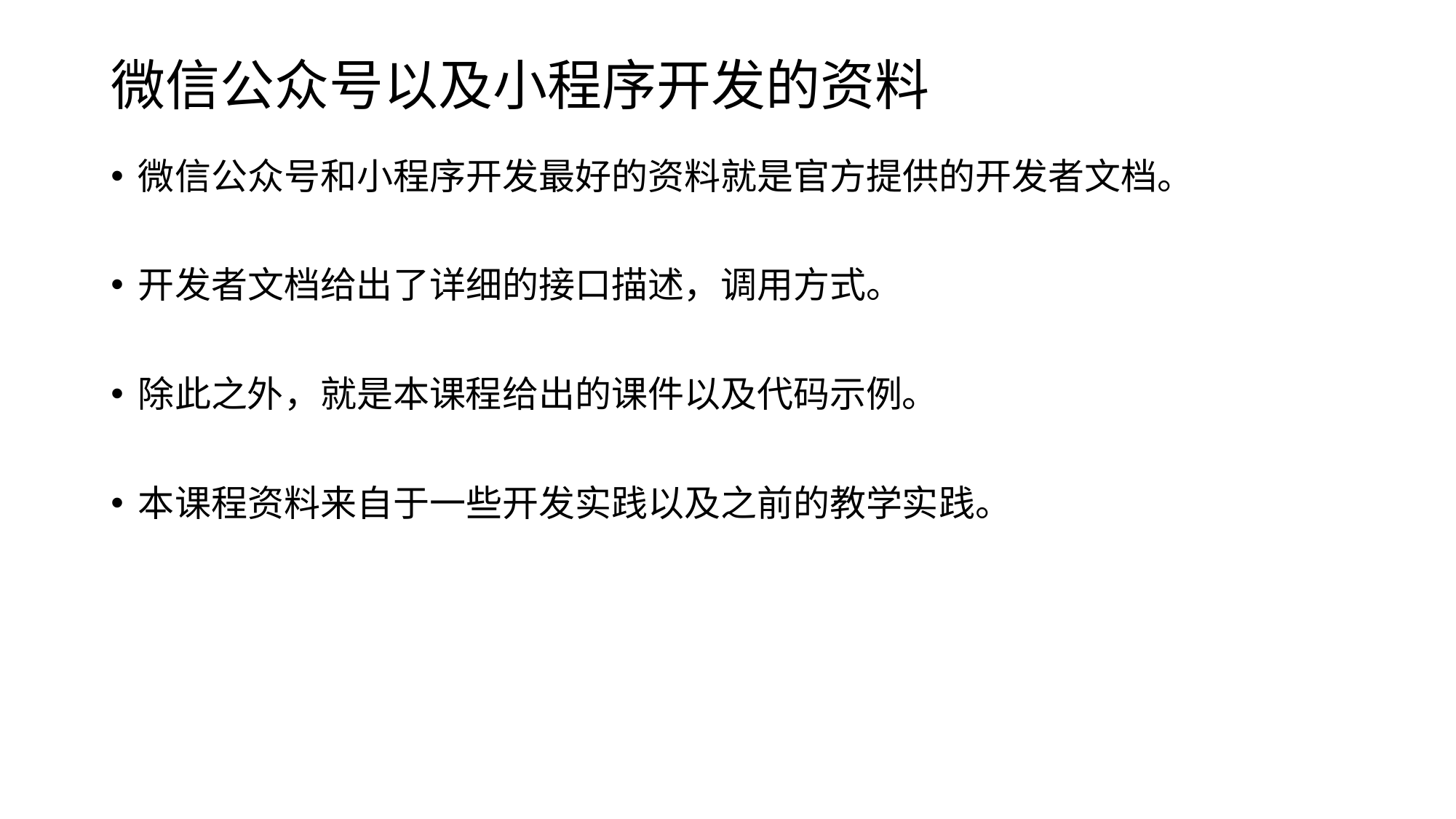

# 微信公众号以及小程序开发的资料
微信公众号和小程序开发最好的资料就是官方提供的开发者文档。

开发者文档给出了详细的接口描述，调用方式。

除此之外，就是本课程给出的课件以及代码示例。

本课程资料来自于一些开发实践以及之前的教学实践。